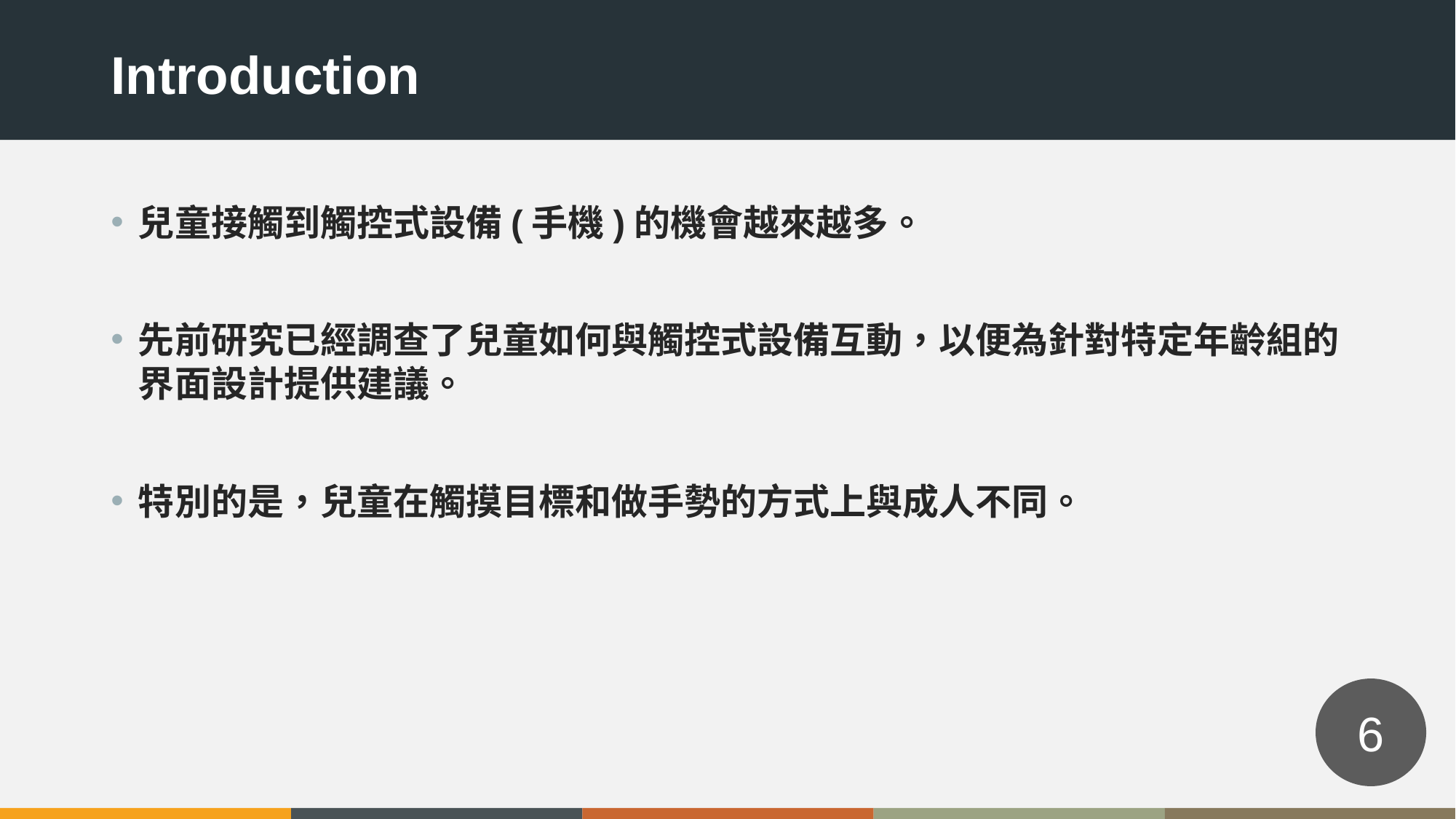

Introduction
兒童接觸到觸控式設備(手機)的機會越來越多。

先前研究已經調查了兒童如何與觸控式設備互動，以便為針對特定年齡組的界面設計提供建議。

特別的是，兒童在觸摸目標和做手勢的方式上與成人不同。

6